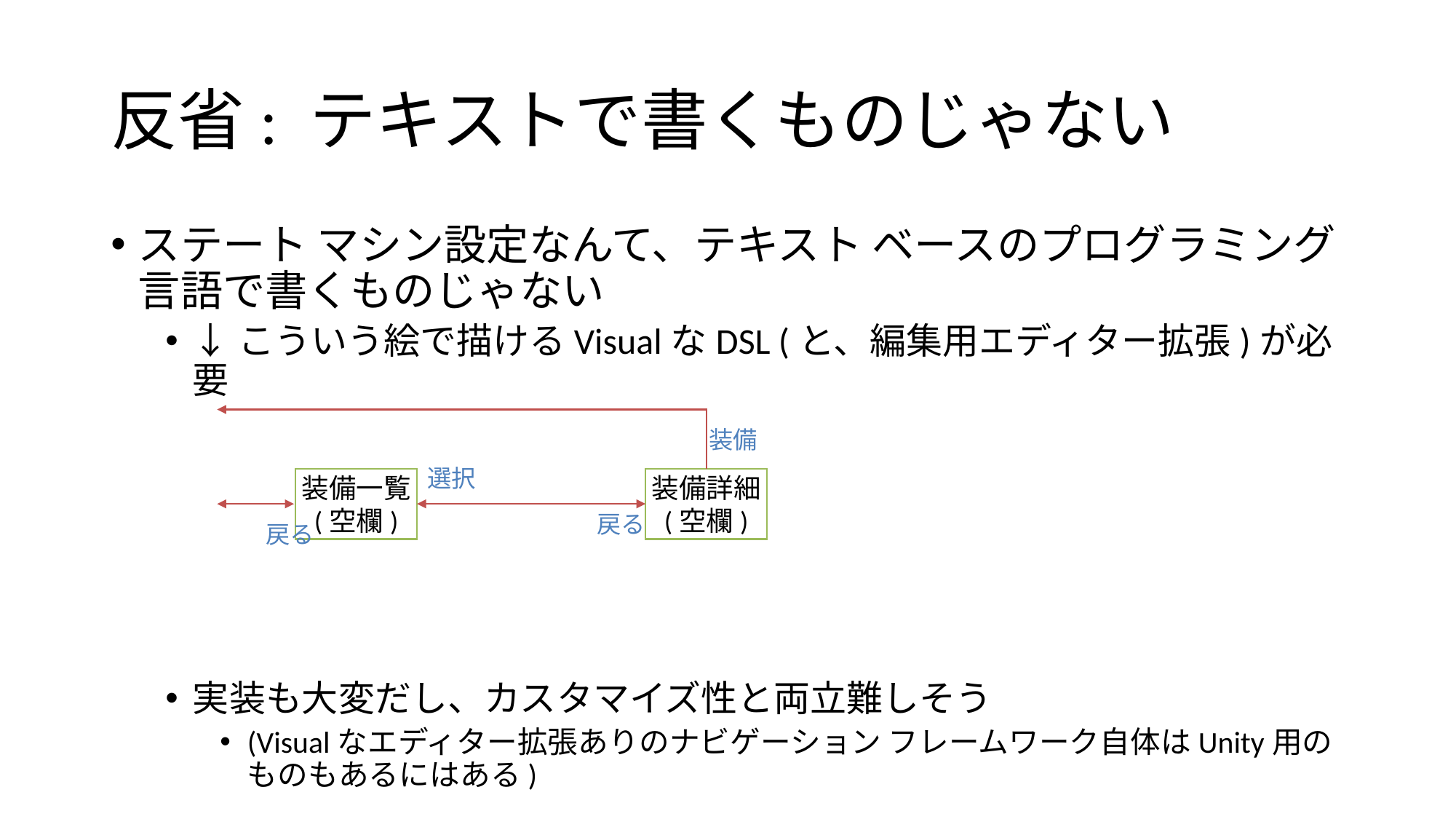

# 反省: テキストで書くものじゃない
ステート マシン設定なんて、テキスト ベースのプログラミング言語で書くものじゃない
↓こういう絵で描けるVisualなDSL (と、編集用エディター拡張)が必要

実装も大変だし、カスタマイズ性と両立難しそう
(Visualなエディター拡張ありのナビゲーション フレームワーク自体はUnity用のものもあるにはある)
装備
選択
装備一覧
(空欄)
装備詳細
(空欄)
戻る
戻る